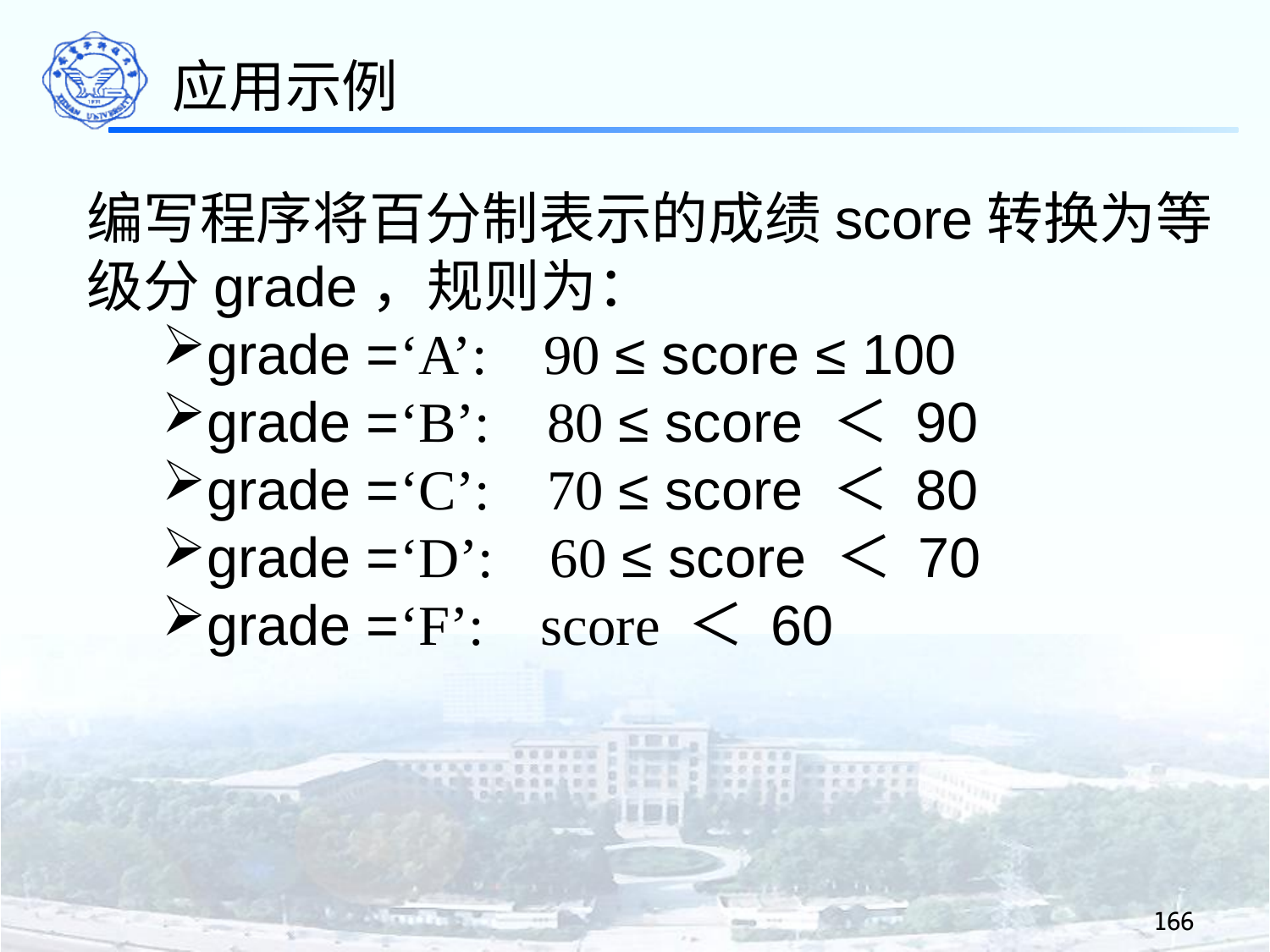

应用示例
编写程序将百分制表示的成绩score转换为等级分grade，规则为：
grade =‘A’:    90 ≤ score ≤ 100
grade =‘B’:    80 ≤ score ＜ 90
grade =‘C’:    70 ≤ score ＜ 80
grade =‘D’:    60 ≤ score ＜ 70
grade =‘F’:    score ＜ 60

166